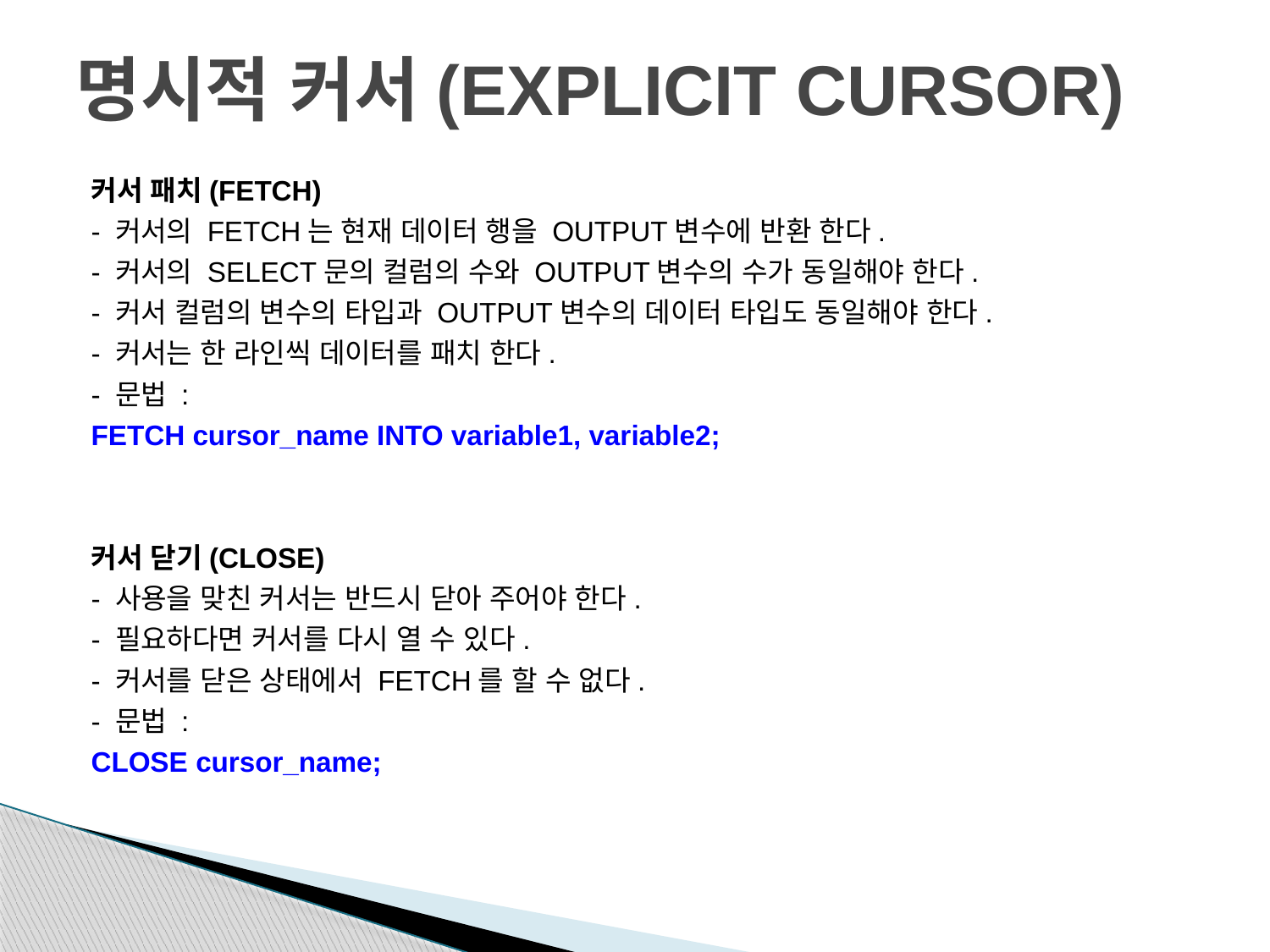

# 명시적 커서(EXPLICIT CURSOR)
커서 패치(FETCH)
- 커서의 FETCH는 현재 데이터 행을 OUTPUT변수에 반환 한다.
- 커서의 SELECT문의 컬럼의 수와 OUTPUT변수의 수가 동일해야 한다.
- 커서 컬럼의 변수의 타입과 OUTPUT변수의 데이터 타입도 동일해야 한다.
- 커서는 한 라인씩 데이터를 패치 한다.
- 문법 :
FETCH cursor_name INTO variable1, variable2;

커서 닫기(CLOSE)
- 사용을 맞친 커서는 반드시 닫아 주어야 한다.
- 필요하다면 커서를 다시 열 수 있다.
- 커서를 닫은 상태에서 FETCH를 할 수 없다.
- 문법 :
CLOSE cursor_name;